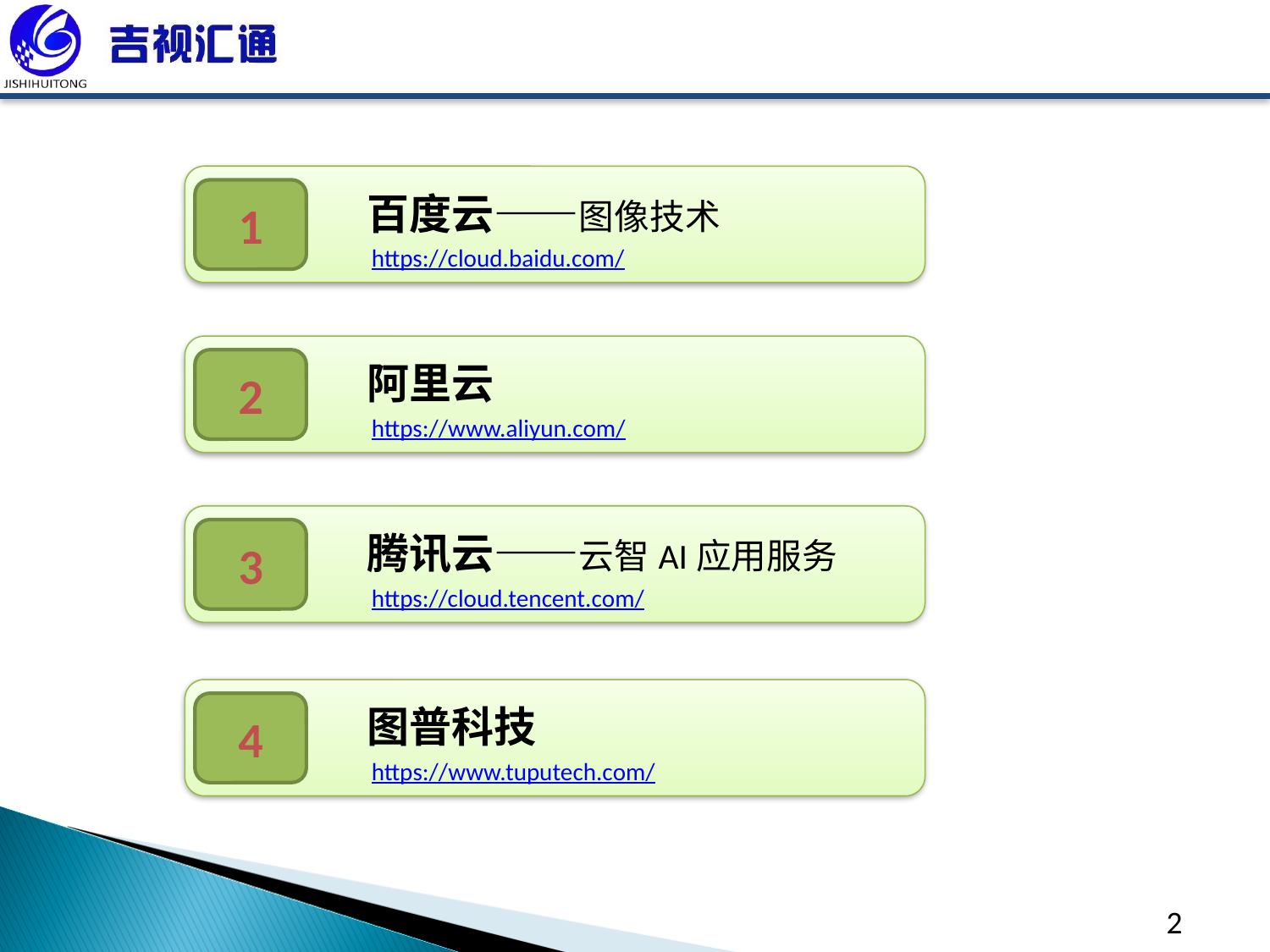

1
百度云——图像技术
https://cloud.baidu.com/

2
阿里云
https://www.aliyun.com/

3
腾讯云——云智AI应用服务
https://cloud.tencent.com/

4
图普科技
https://www.tuputech.com/
2